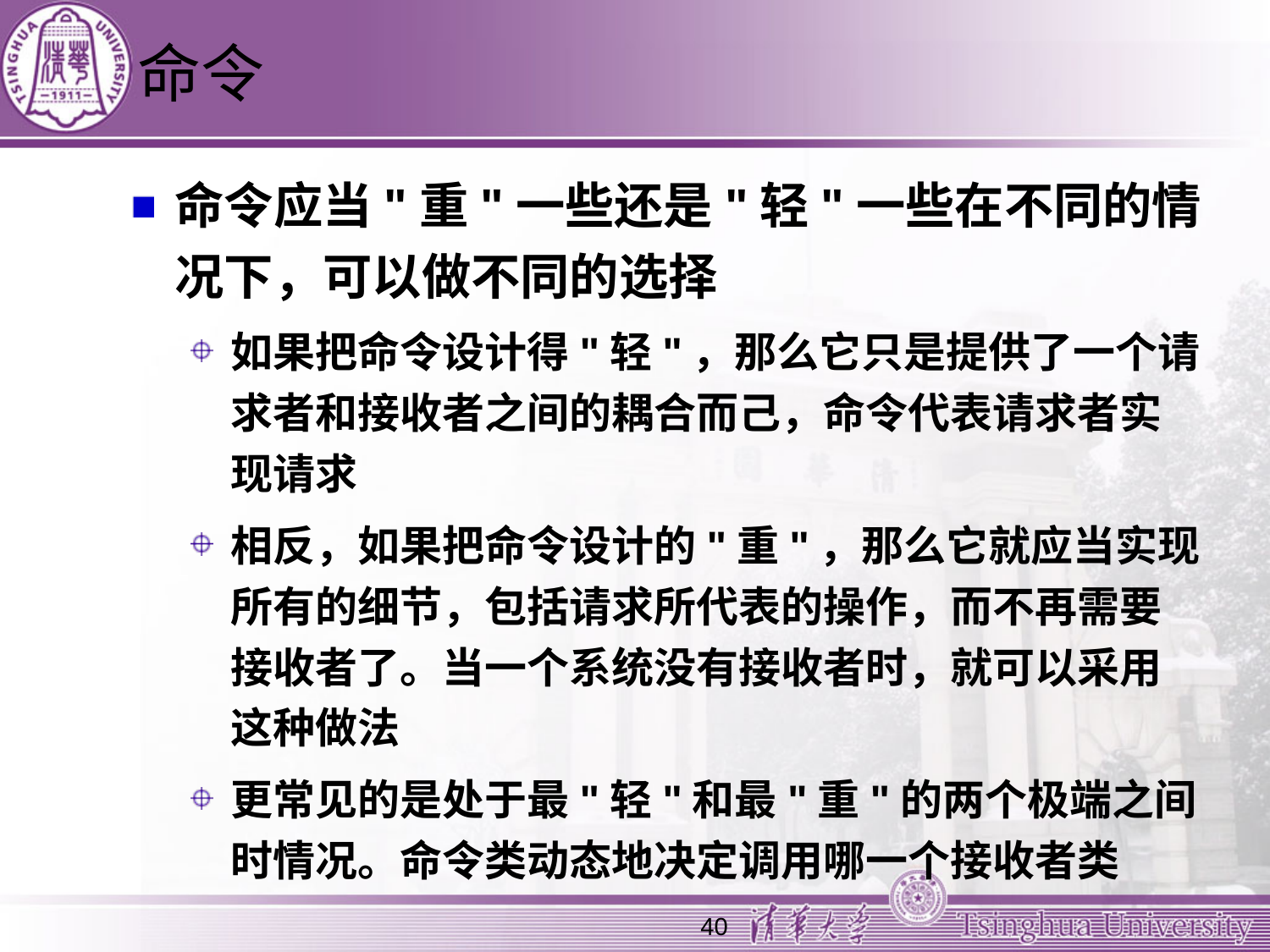

# 命令
命令应当"重"一些还是"轻"一些在不同的情况下，可以做不同的选择
如果把命令设计得"轻"，那么它只是提供了一个请求者和接收者之间的耦合而己，命令代表请求者实现请求
相反，如果把命令设计的"重"，那么它就应当实现所有的细节，包括请求所代表的操作，而不再需要接收者了。当一个系统没有接收者时，就可以采用这种做法
更常见的是处于最"轻"和最"重"的两个极端之间时情况。命令类动态地决定调用哪一个接收者类
40